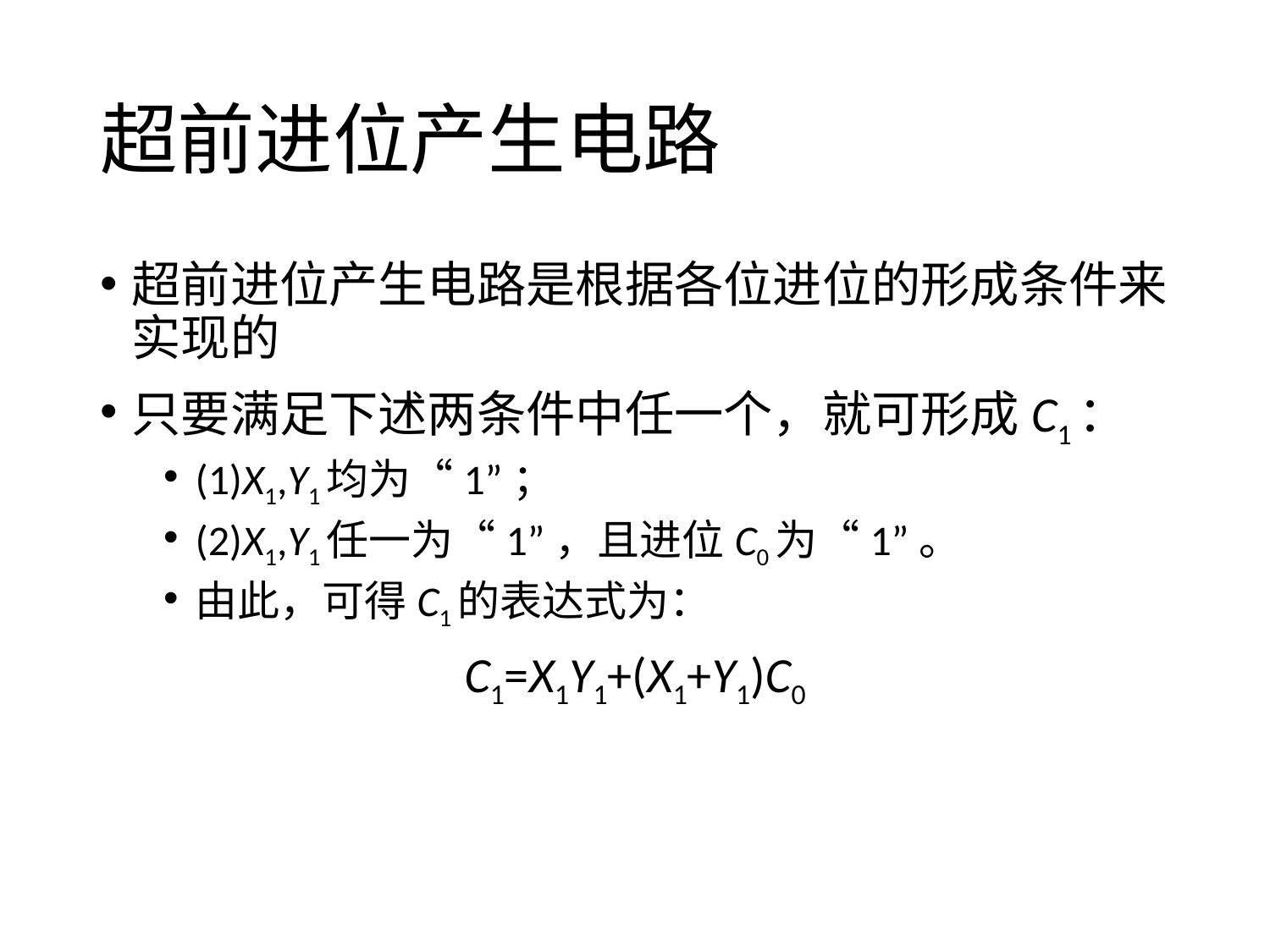

# 超前进位产生电路
超前进位产生电路是根据各位进位的形成条件来实现的
只要满足下述两条件中任一个，就可形成C1：
(1)X1,Y1均为“1”；
(2)X1,Y1任一为“1”，且进位C0为“1”。
由此，可得C1的表达式为：
C1=X1Y1+(X1+Y1)C0